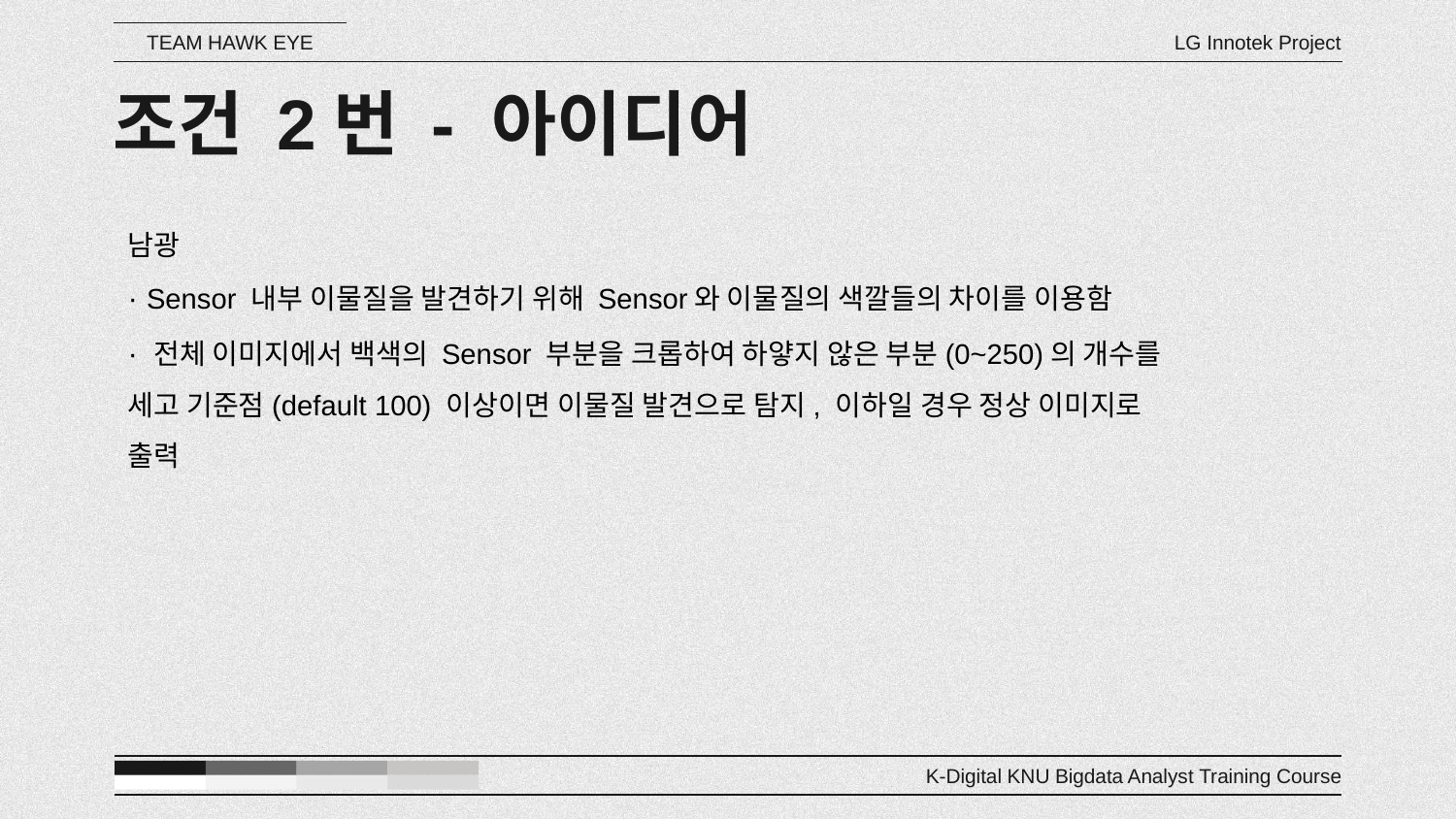

TEAM HAWK EYE
LG Innotek Project
조건 2번 - 아이디어
남광
· Sensor 내부 이물질을 발견하기 위해 Sensor와 이물질의 색깔들의 차이를 이용함
· 전체 이미지에서 백색의 Sensor 부분을 크롭하여 하얗지 않은 부분(0~250)의 개수를 세고 기준점(default 100) 이상이면 이물질 발견으로 탐지, 이하일 경우 정상 이미지로 출력
K-Digital KNU Bigdata Analyst Training Course